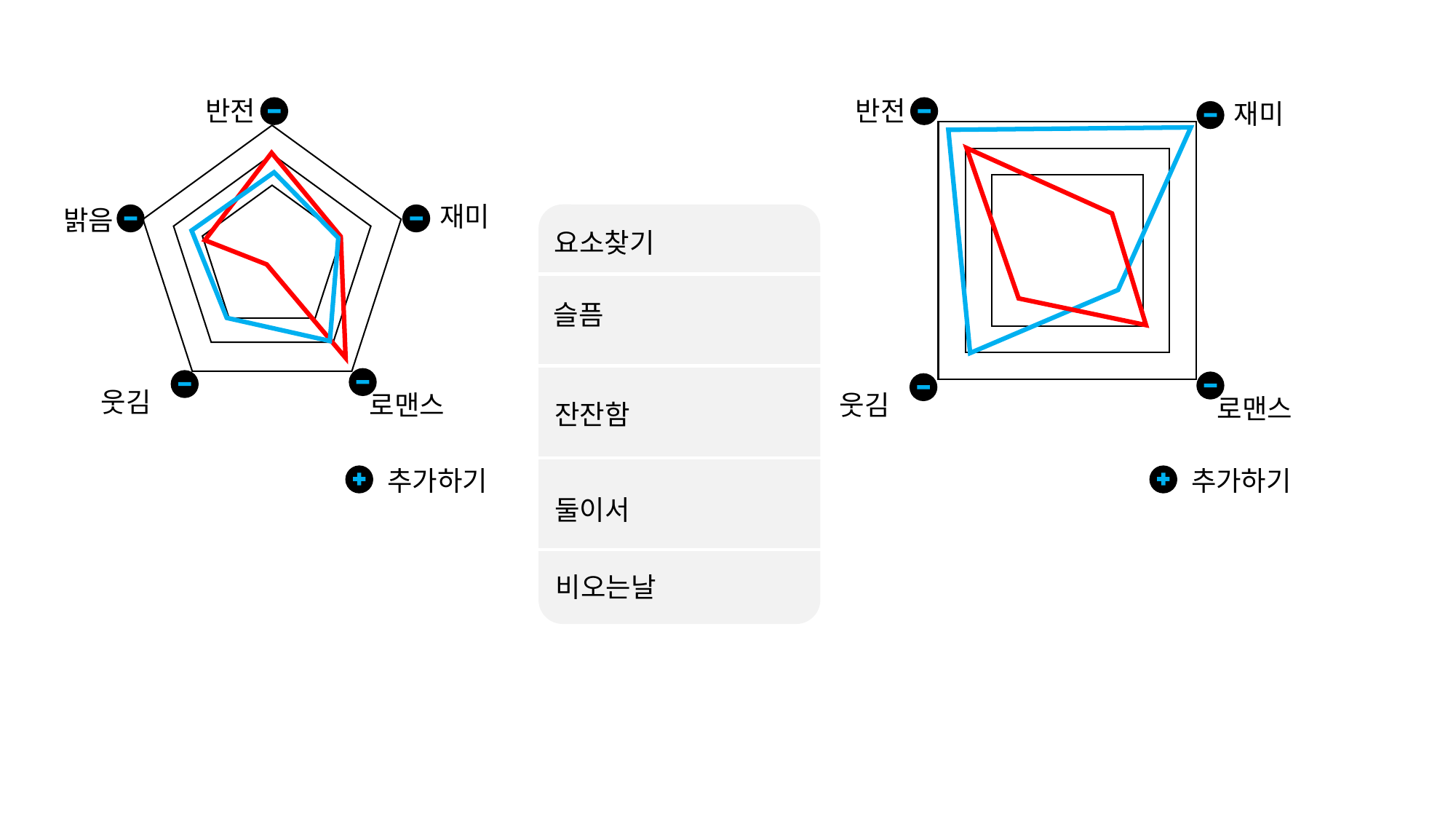

반전
반전
재미

재미
밝음

요소찾기
슬픔
잔잔함
둘이서
비오는날

웃김
로맨스
웃김
로맨스
추가하기
추가하기